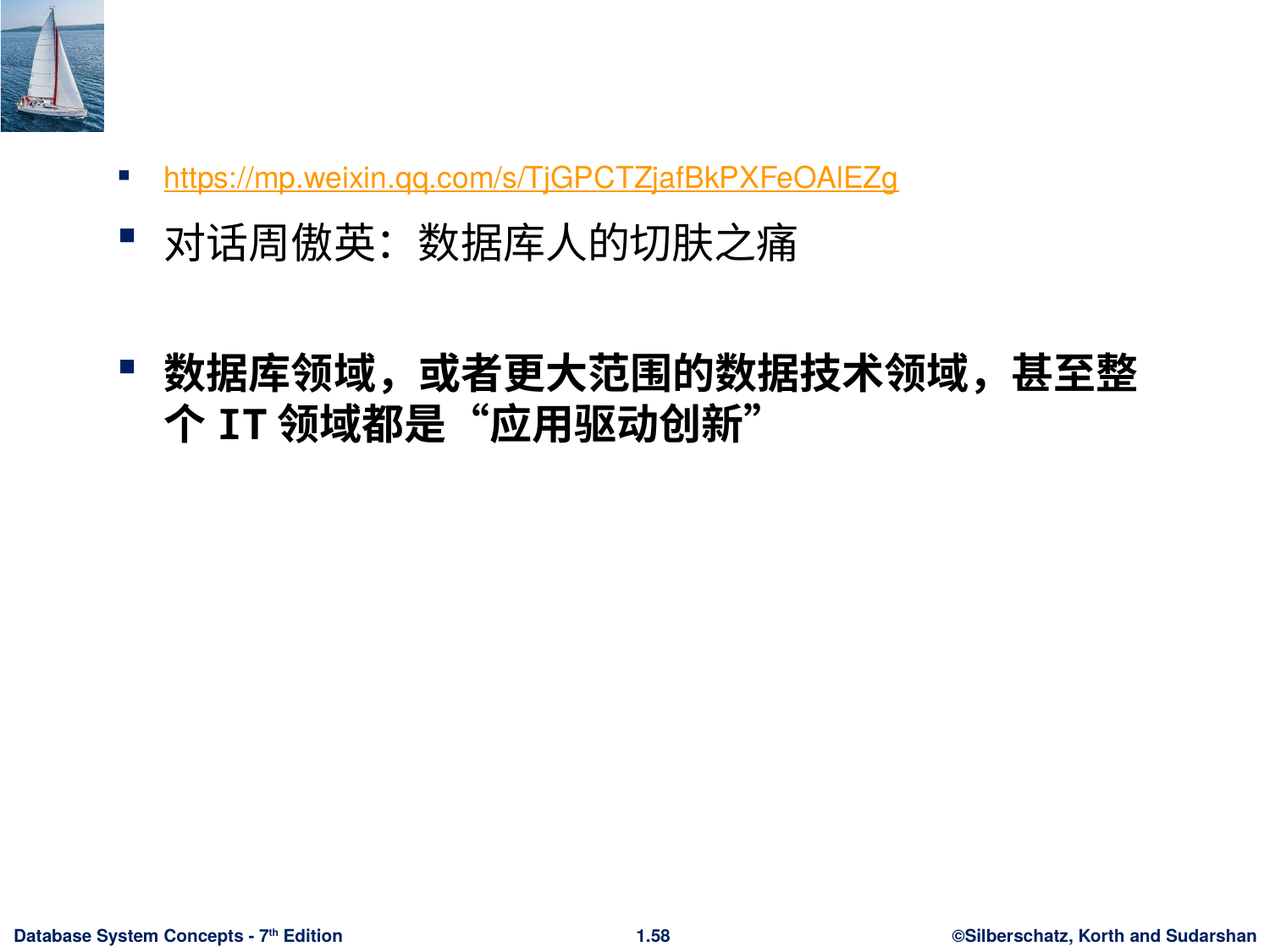

#
https://mp.weixin.qq.com/s/TjGPCTZjafBkPXFeOAlEZg
对话周傲英：数据库人的切肤之痛

数据库领域，或者更大范围的数据技术领域，甚至整个IT领域都是“应用驱动创新”